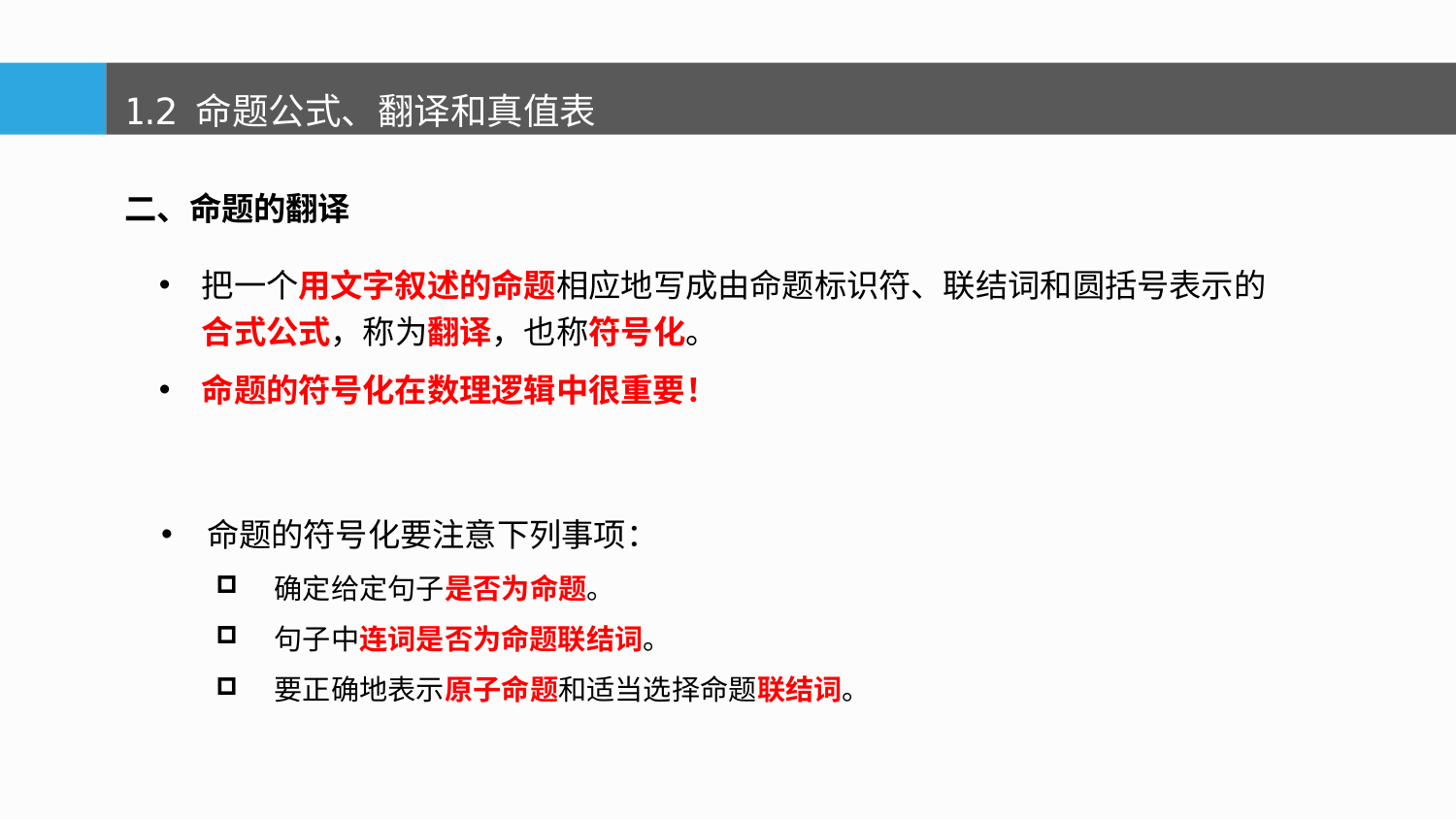

1.2 命题公式、翻译和真值表

二、命题的翻译
把一个用文字叙述的命题相应地写成由命题标识符、联结词和圆括号表示的合式公式，称为翻译，也称符号化。
命题的符号化在数理逻辑中很重要！
命题的符号化要注意下列事项：
 确定给定句子是否为命题。
 句子中连词是否为命题联结词。
 要正确地表示原子命题和适当选择命题联结词。